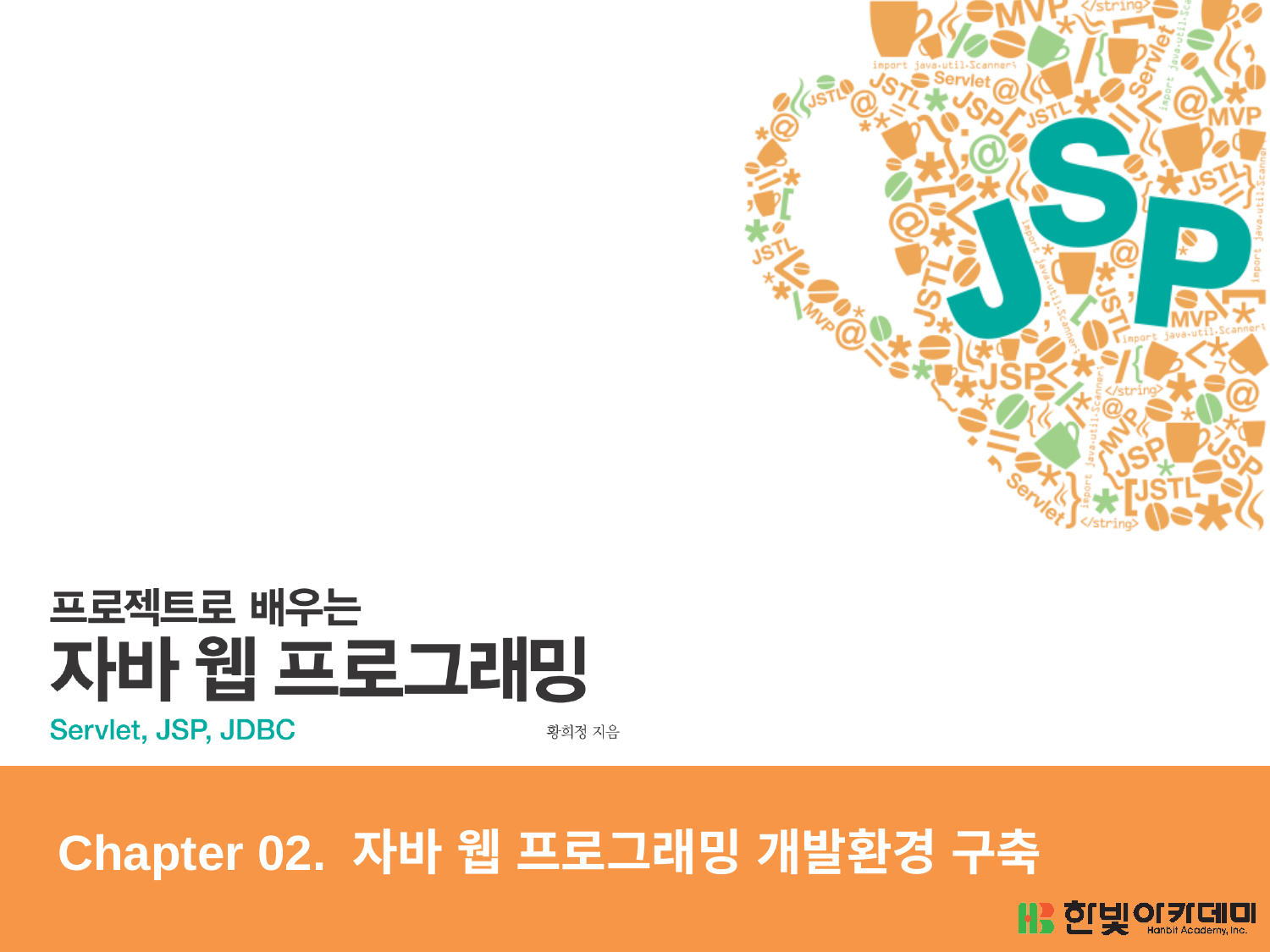

# Chapter 02. 자바 웹 프로그래밍 개발환경 구축